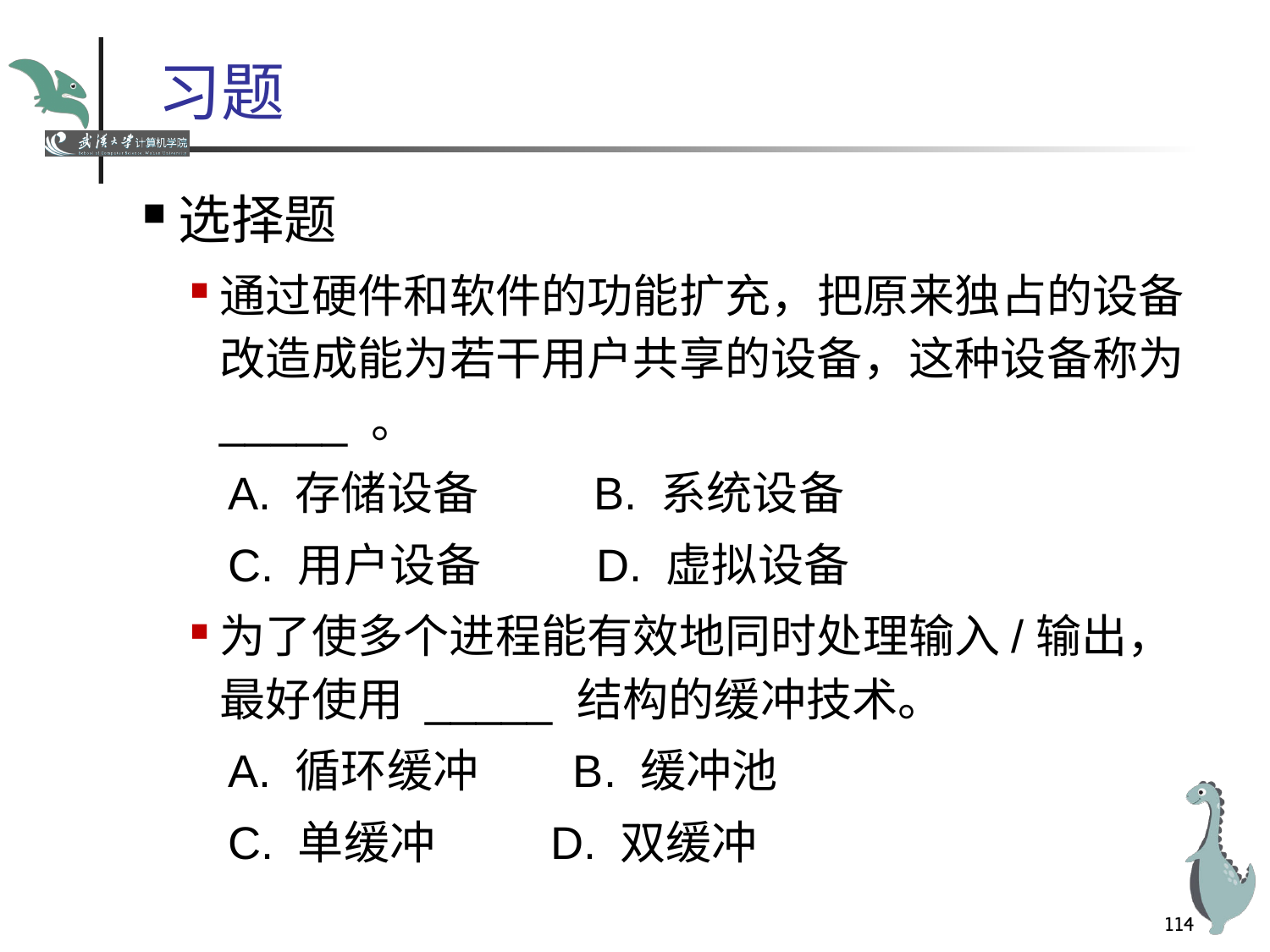

# 习题
选择题
通过硬件和软件的功能扩充，把原来独占的设备改造成能为若干用户共享的设备，这种设备称为 _____ 。
   A. 存储设备          B. 系统设备
   C. 用户设备          D. 虚拟设备
为了使多个进程能有效地同时处理输入/输出，最好使用 _____ 结构的缓冲技术。
   A. 循环缓冲        B. 缓冲池
   C. 单缓冲          D. 双缓冲
114